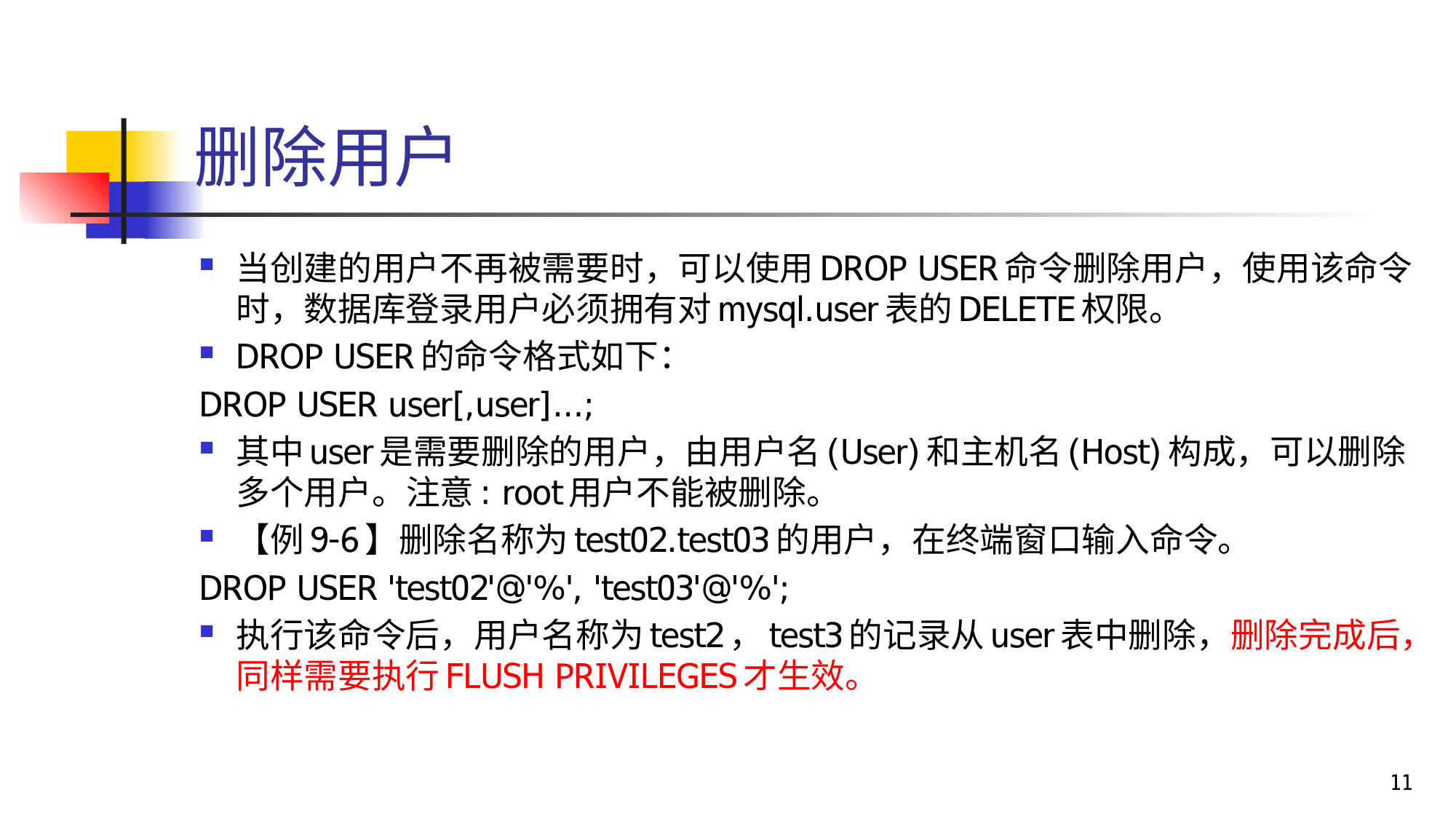

# 删除用户
当创建的用户不再被需要时，可以使用DROP USER命令删除用户，使用该命令时，数据库登录用户必须拥有对mysql.user表的DELETE权限。
DROP USER的命令格式如下：
DROP USER user[,user]...;
其中user是需要删除的用户，由用户名(User)和主机名(Host)构成，可以删除多个用户。注意: root用户不能被删除。
【例9-6】删除名称为test02.test03的用户，在终端窗口输入命令。
DROP USER 'test02'@'%', 'test03'@'%';
执行该命令后，用户名称为test2，test3的记录从user表中删除，删除完成后，同样需要执行FLUSH PRIVILEGES才生效。
11